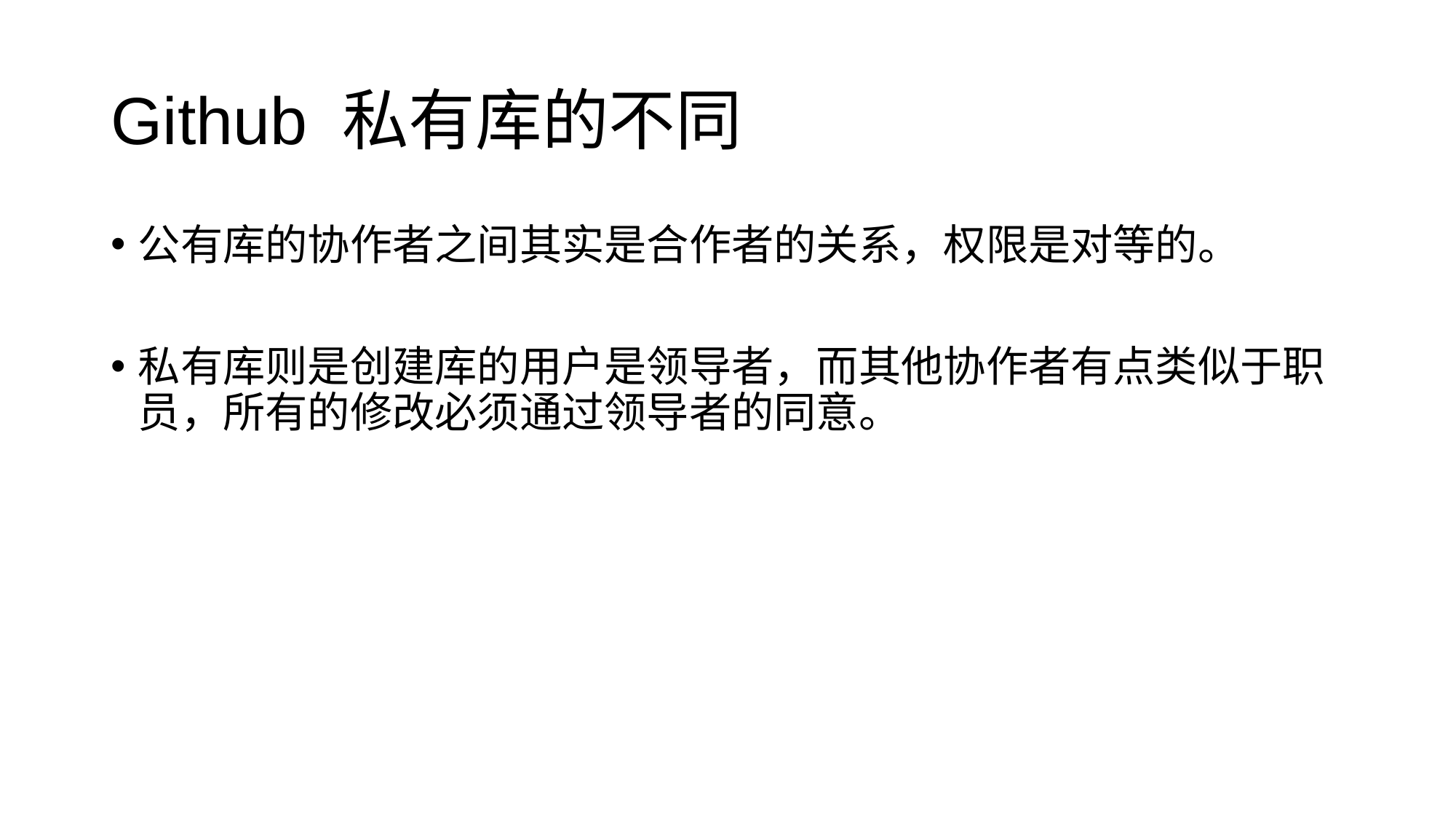

# Github 私有库的不同
公有库的协作者之间其实是合作者的关系，权限是对等的。

私有库则是创建库的用户是领导者，而其他协作者有点类似于职员，所有的修改必须通过领导者的同意。